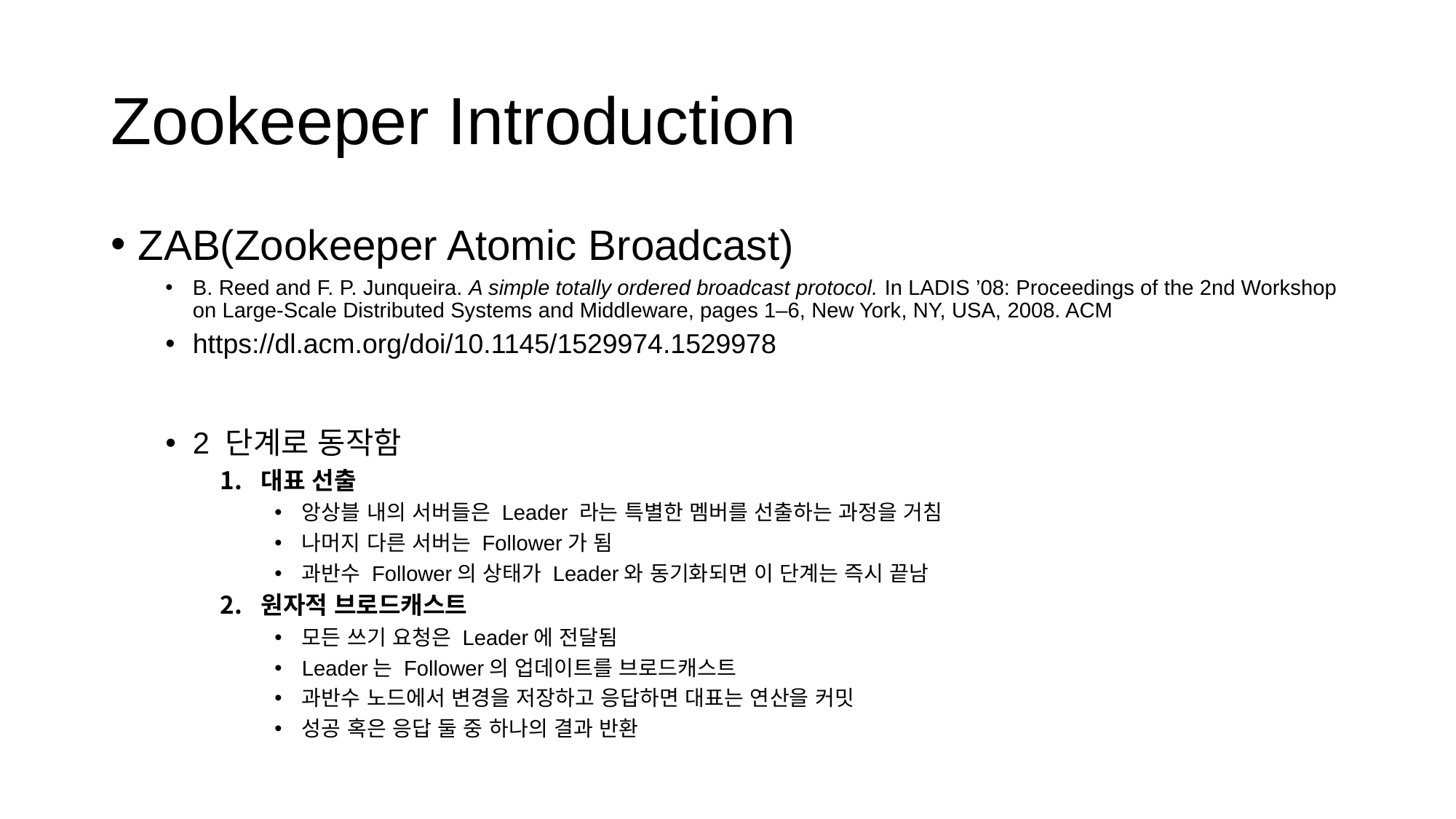

# Zookeeper Introduction
ZAB(Zookeeper Atomic Broadcast)
B. Reed and F. P. Junqueira. A simple totally ordered broadcast protocol. In LADIS ’08: Proceedings of the 2nd Workshop on Large-Scale Distributed Systems and Middleware, pages 1–6, New York, NY, USA, 2008. ACM
https://dl.acm.org/doi/10.1145/1529974.1529978

2 단계로 동작함
대표 선출
앙상블 내의 서버들은 Leader 라는 특별한 멤버를 선출하는 과정을 거침
나머지 다른 서버는 Follower가 됨
과반수 Follower의 상태가 Leader와 동기화되면 이 단계는 즉시 끝남
원자적 브로드캐스트
모든 쓰기 요청은 Leader에 전달됨
Leader는 Follower의 업데이트를 브로드캐스트
과반수 노드에서 변경을 저장하고 응답하면 대표는 연산을 커밋
성공 혹은 응답 둘 중 하나의 결과 반환